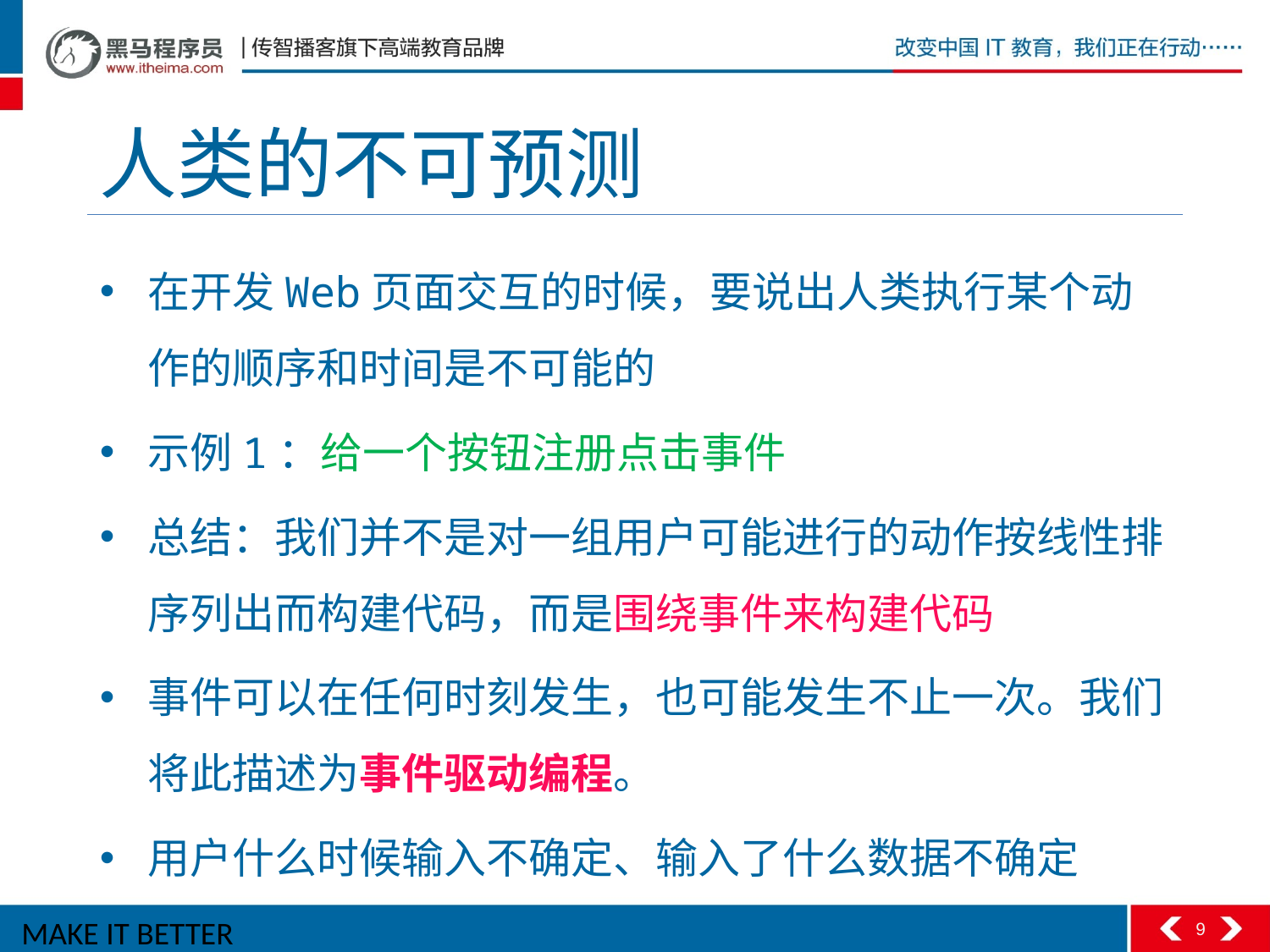

# 人类的不可预测
在开发Web页面交互的时候，要说出人类执行某个动作的顺序和时间是不可能的
示例1：给一个按钮注册点击事件
总结：我们并不是对一组用户可能进行的动作按线性排序列出而构建代码，而是围绕事件来构建代码
事件可以在任何时刻发生，也可能发生不止一次。我们将此描述为事件驱动编程。
用户什么时候输入不确定、输入了什么数据不确定
9
MAKE IT BETTER